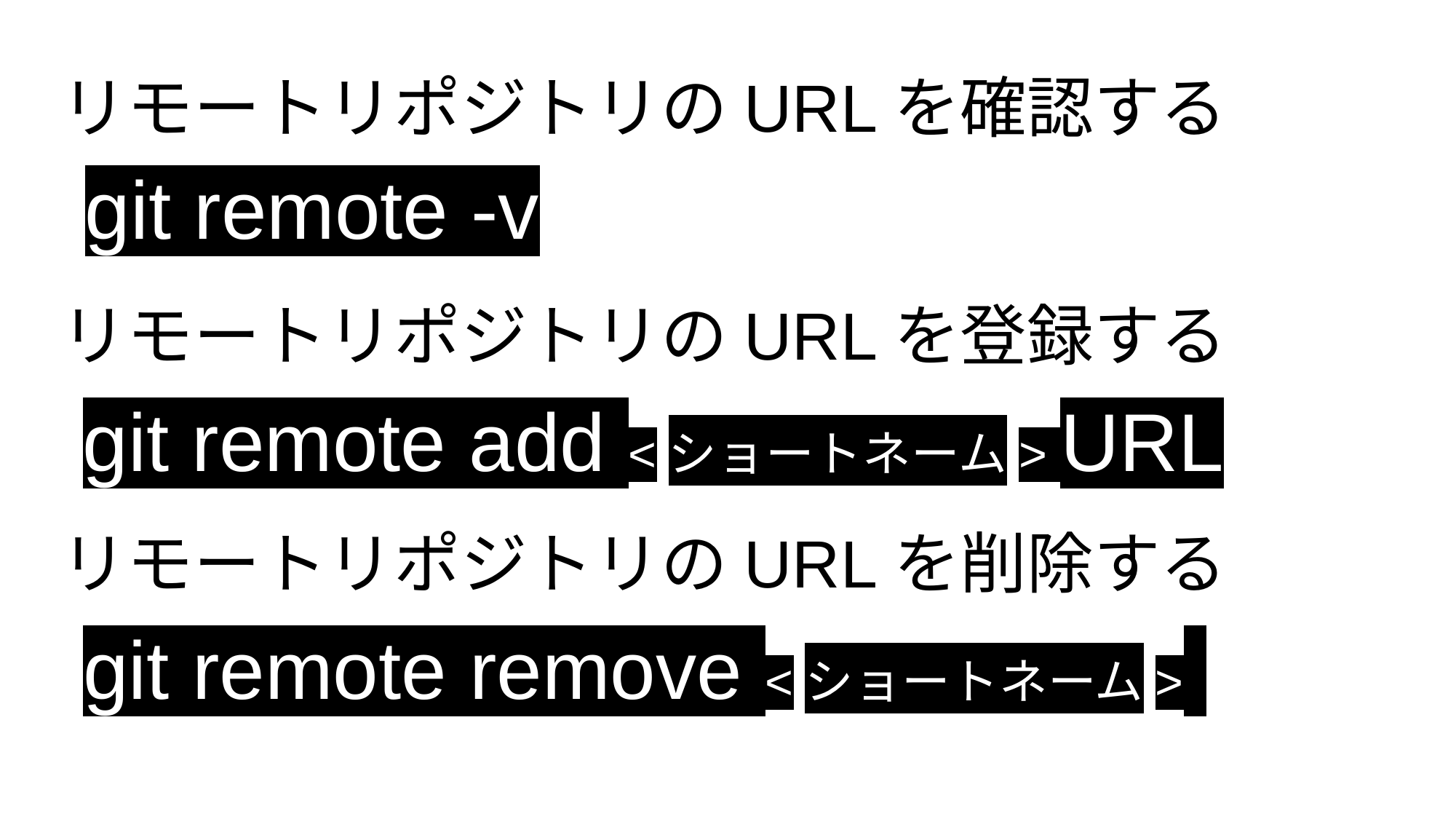

リモートリポジトリのURLを確認する
git remote -v
リモートリポジトリのURLを登録する
git remote add <ショートネーム> URL
リモートリポジトリのURLを削除する
git remote remove <ショートネーム>